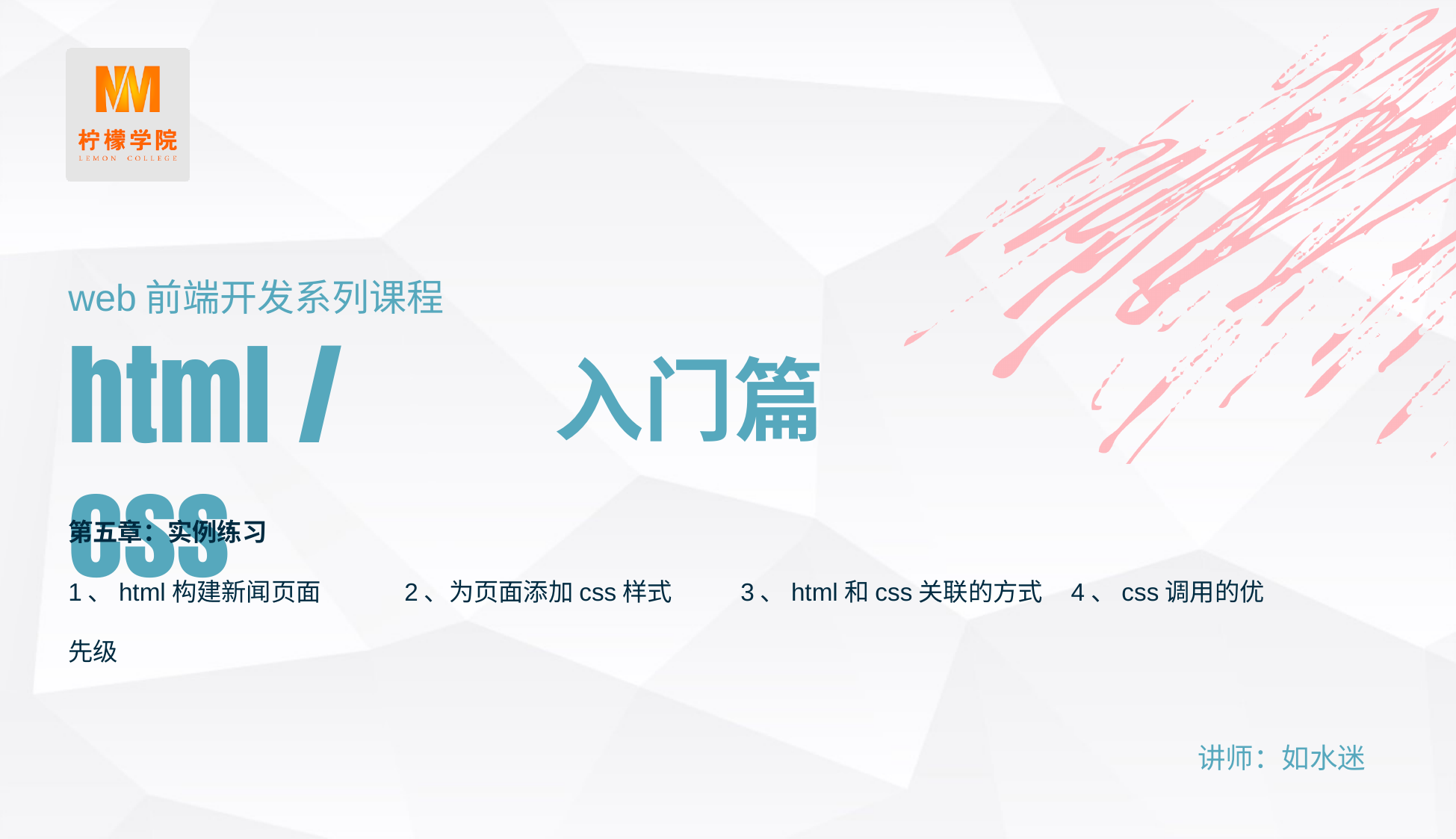

第五章：实例练习
1、html构建新闻页面	2、为页面添加css样式	3、html和css关联的方式    4、css调用的优先级